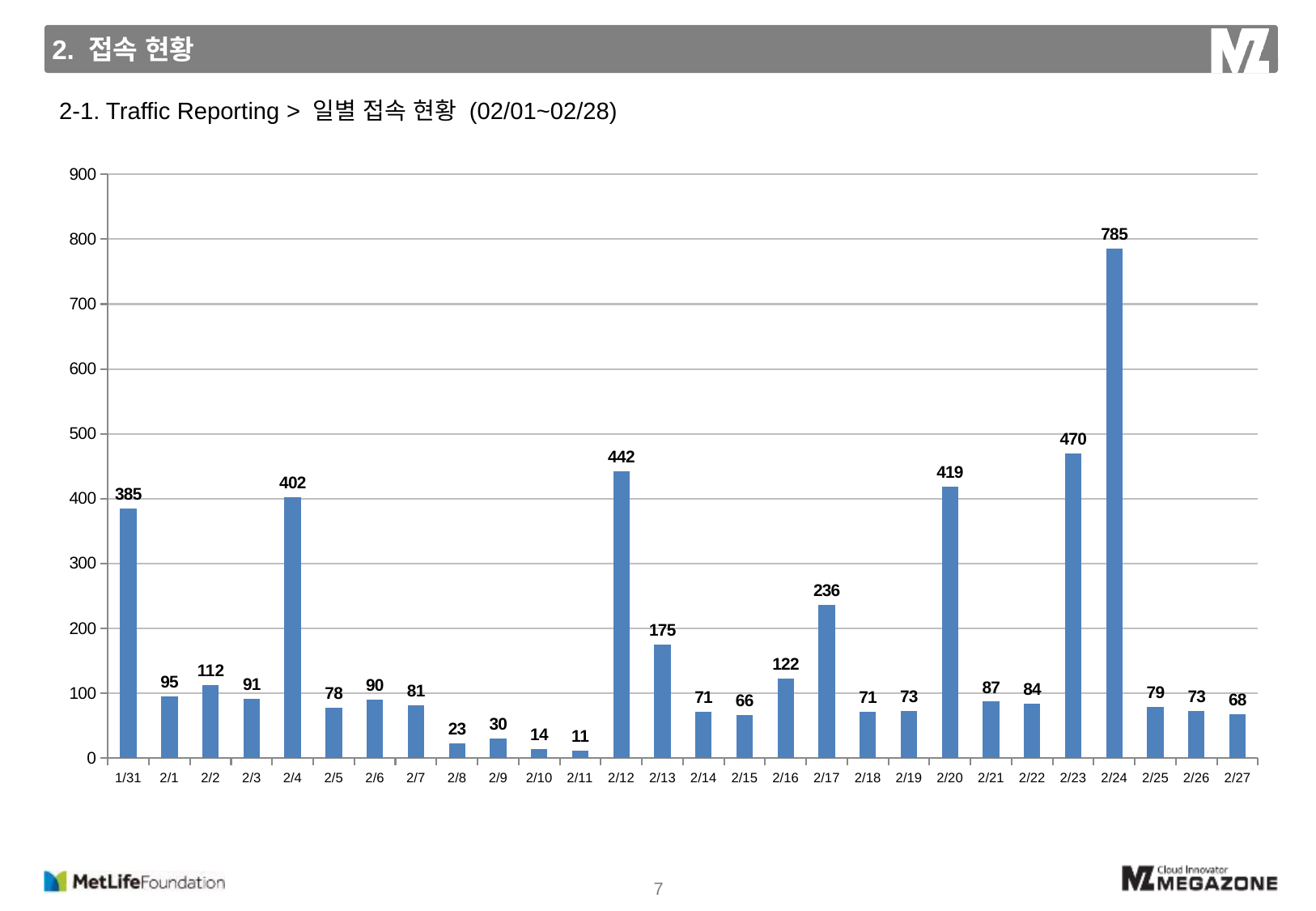

2. 접속 현황
2-1. Traffic Reporting > 일별 접속 현황 (02/01~02/28)

### Chart

| Category | PC |
|---|---|
| 42766 | 385.0 |
| 42767 | 95.0 |
| 42768 | 112.0 |
| 42769 | 91.0 |
| 42770 | 402.0 |
| 42771 | 78.0 |
| 42772 | 90.0 |
| 42773 | 81.0 |
| 42774 | 23.0 |
| 42775 | 30.0 |
| 42776 | 14.0 |
| 42777 | 11.0 |
| 42778 | 442.0 |
| 42779 | 175.0 |
| 42780 | 71.0 |
| 42781 | 66.0 |
| 42782 | 122.0 |
| 42783 | 236.0 |
| 42784 | 71.0 |
| 42785 | 73.0 |
| 42786 | 419.0 |
| 42787 | 87.0 |
| 42788 | 84.0 |
| 42789 | 470.0 |
| 42790 | 785.0 |
| 42791 | 79.0 |
| 42792 | 73.0 |
| 42793 | 68.0 |
7